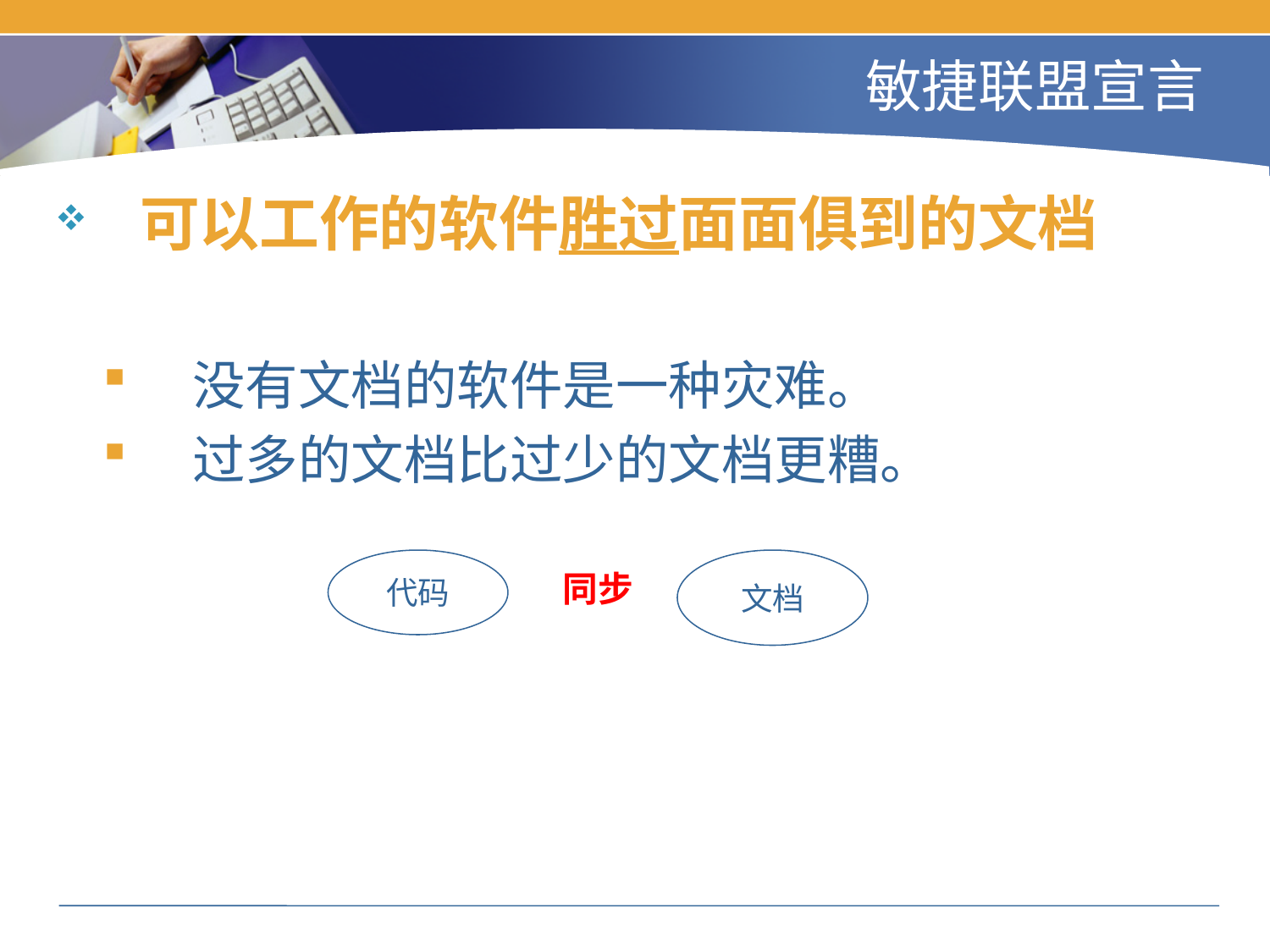

# 敏捷联盟宣言
可以工作的软件胜过面面俱到的文档

没有文档的软件是一种灾难。
过多的文档比过少的文档更糟。

代码
文档
同步